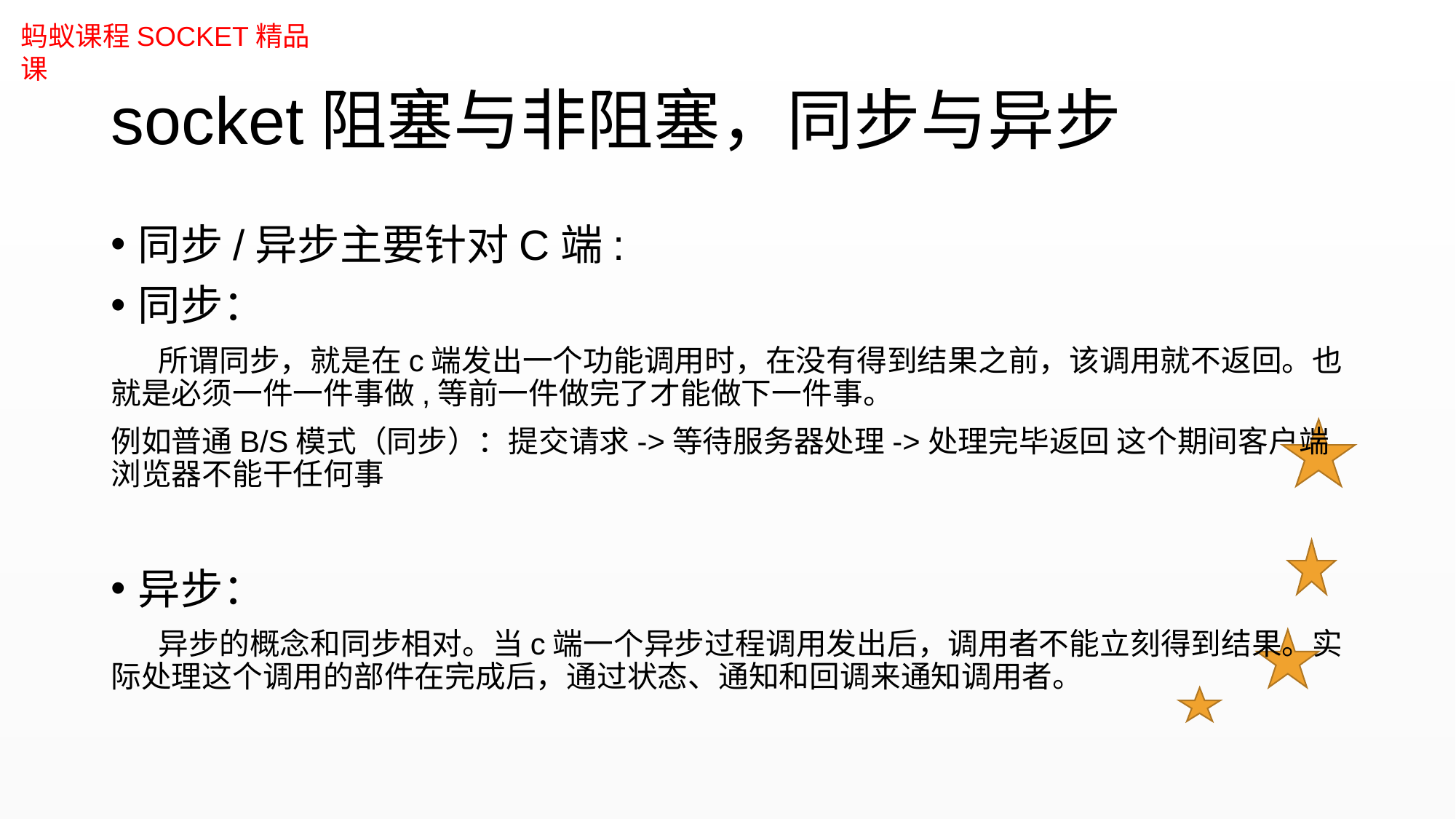

# socket阻塞与非阻塞，同步与异步
同步/异步主要针对C端:
同步：
      所谓同步，就是在c端发出一个功能调用时，在没有得到结果之前，该调用就不返回。也就是必须一件一件事做,等前一件做完了才能做下一件事。
例如普通B/S模式（同步）：提交请求->等待服务器处理->处理完毕返回 这个期间客户端浏览器不能干任何事

异步：
      异步的概念和同步相对。当c端一个异步过程调用发出后，调用者不能立刻得到结果。实际处理这个调用的部件在完成后，通过状态、通知和回调来通知调用者。